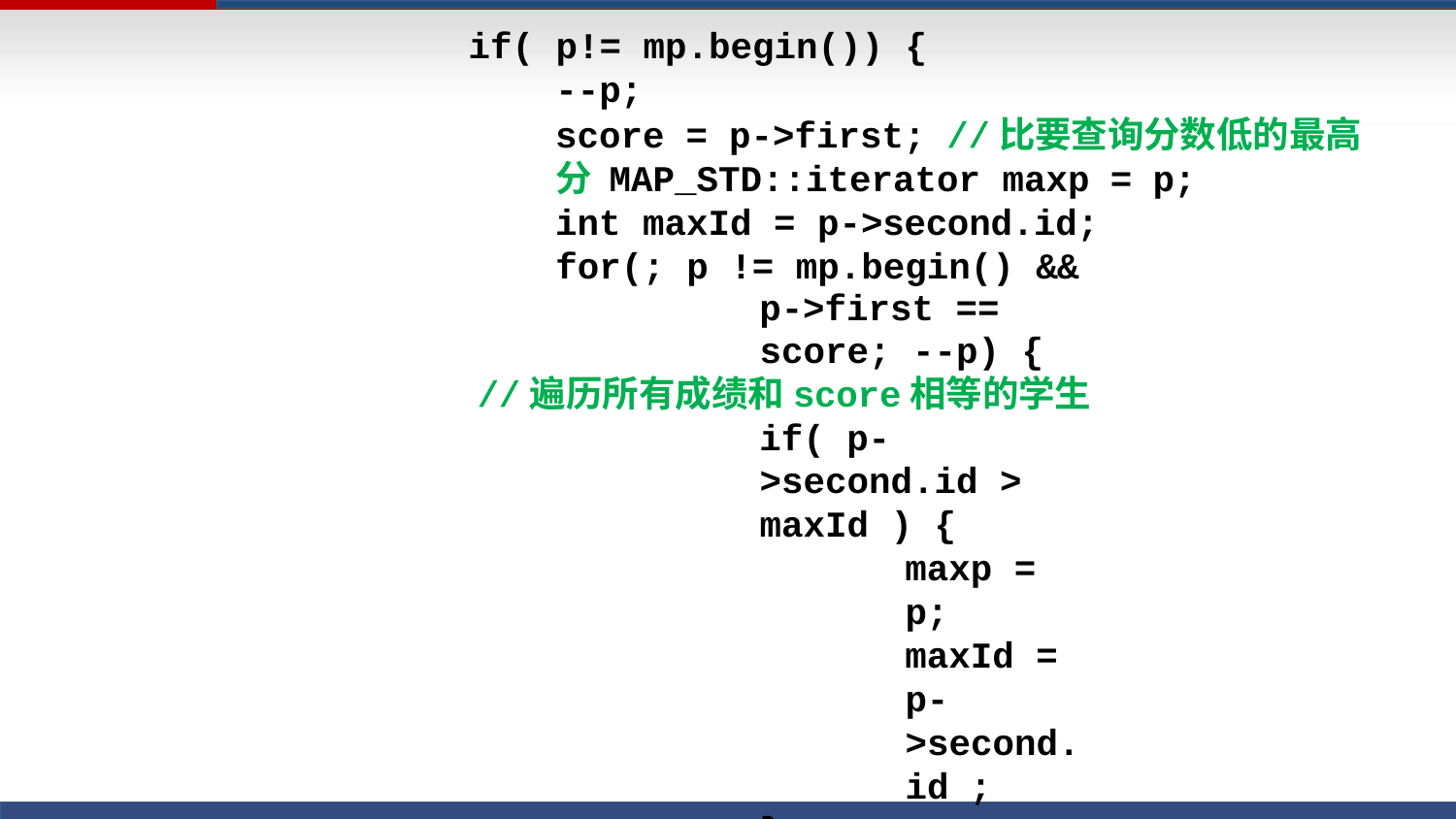

if( p!= mp.begin()) {
--p;
score = p->first; //比要查询分数低的最高分 MAP_STD::iterator maxp = p;
int maxId = p->second.id; for(; p != mp.begin() &&
p->first == score; --p) {
//遍历所有成绩和score相等的学生
if( p->second.id > maxId ) {
maxp = p;
maxId = p->second.id ;
}
}